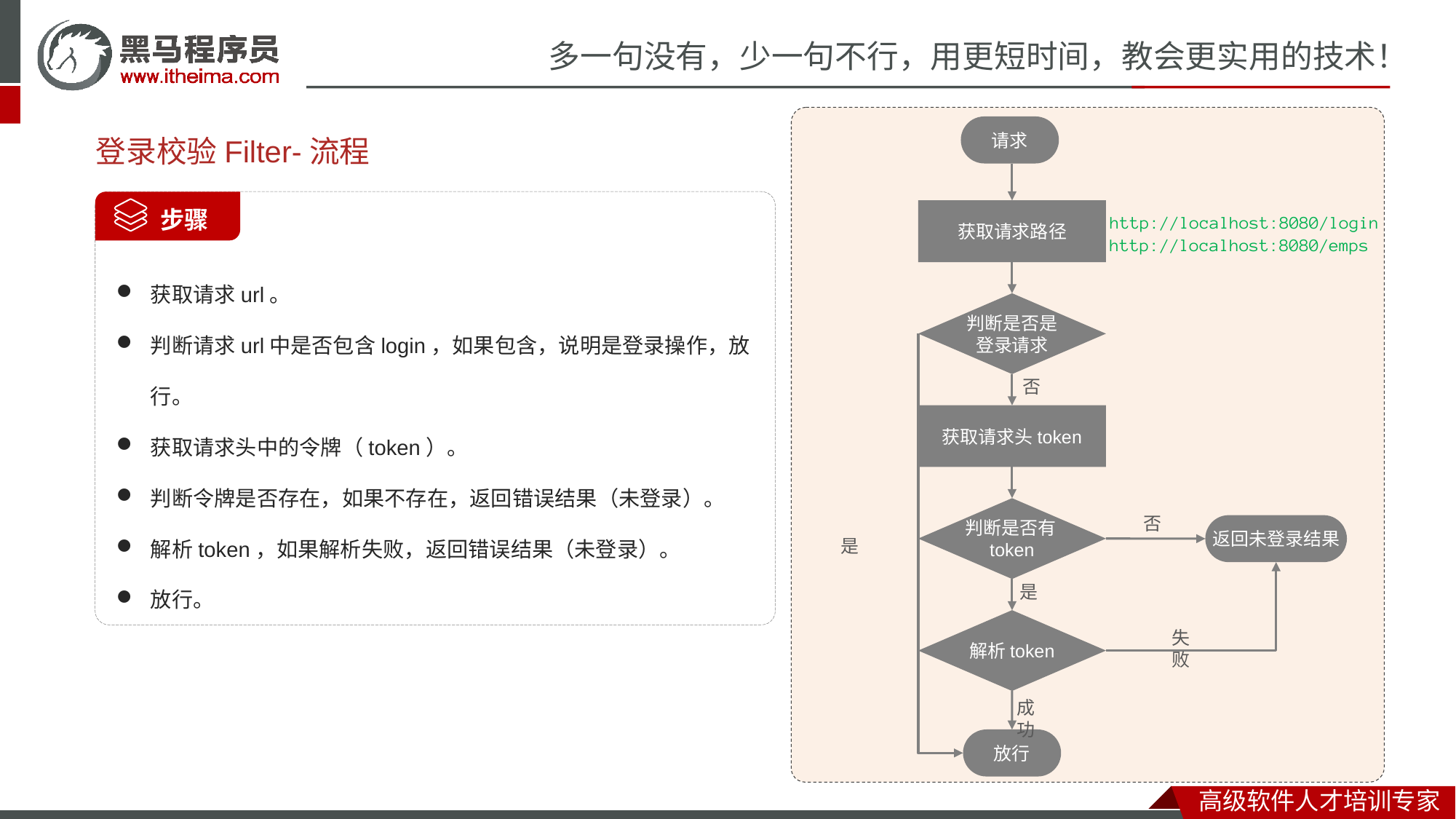

请求
# 登录校验Filter-流程
        步骤
获取请求url。
判断请求url中是否包含login，如果包含，说明是登录操作，放行。
获取请求头中的令牌（token）。
判断令牌是否存在，如果不存在，返回错误结果（未登录）。
解析token，如果解析失败，返回错误结果（未登录）。
放行。

获取请求路径
http://localhost:8080/login
http://localhost:8080/emps
判断是否是登录请求
否
获取请求头token
判断是否有token
否
返回未登录结果
是
失败
是
解析token
成功
放行